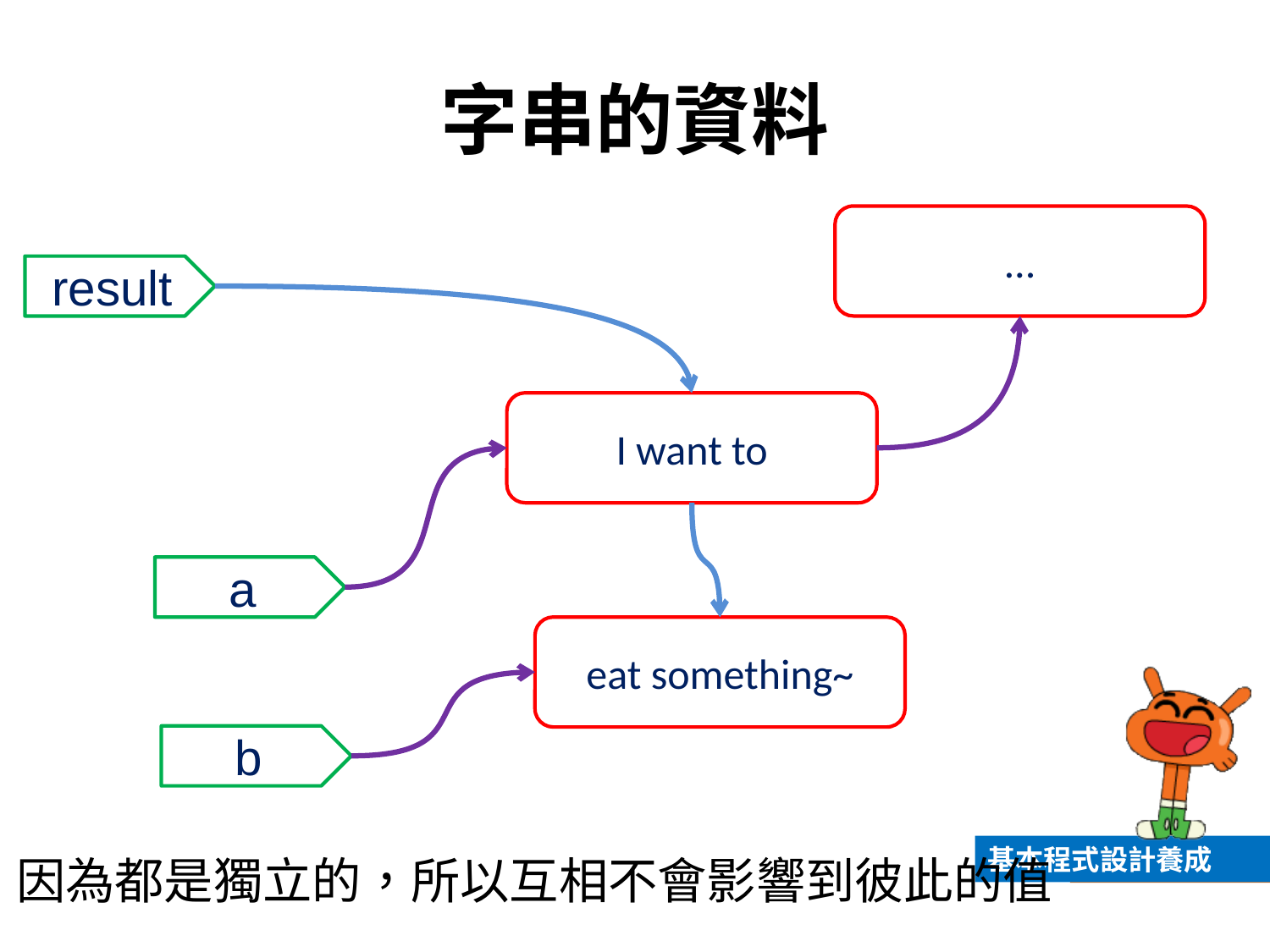

# 字串的資料
…
result
I want to
a
eat something~
b
因為都是獨立的，所以互相不會影響到彼此的值